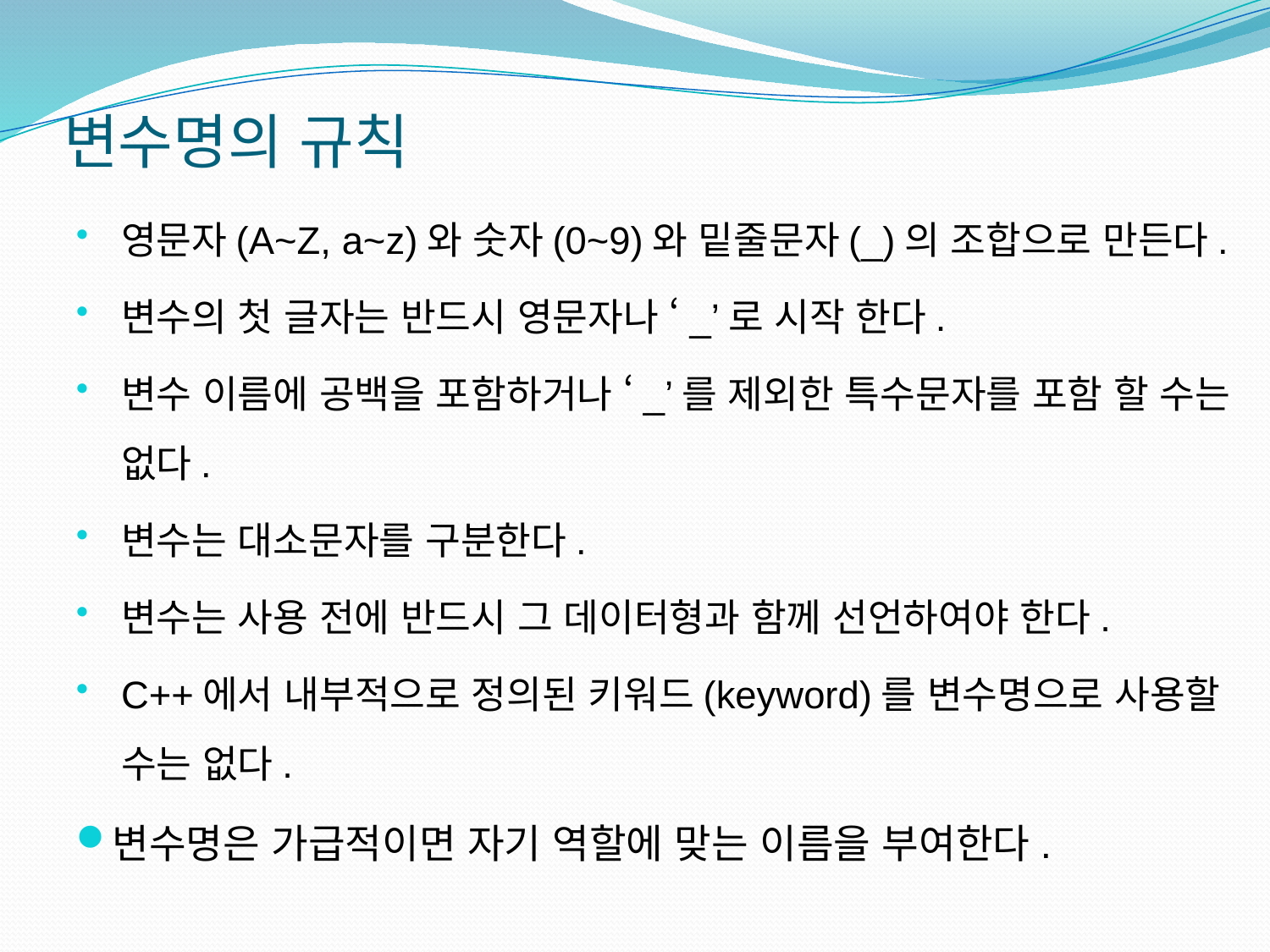

# 변수명의 규칙
영문자(A~Z, a~z)와 숫자(0~9)와 밑줄문자(_)의 조합으로 만든다.
변수의 첫 글자는 반드시 영문자나 ‘_’로 시작 한다.
변수 이름에 공백을 포함하거나 ‘_’를 제외한 특수문자를 포함 할 수는 없다.
변수는 대소문자를 구분한다.
변수는 사용 전에 반드시 그 데이터형과 함께 선언하여야 한다.
C++에서 내부적으로 정의된 키워드(keyword)를 변수명으로 사용할 수는 없다.
변수명은 가급적이면 자기 역할에 맞는 이름을 부여한다.